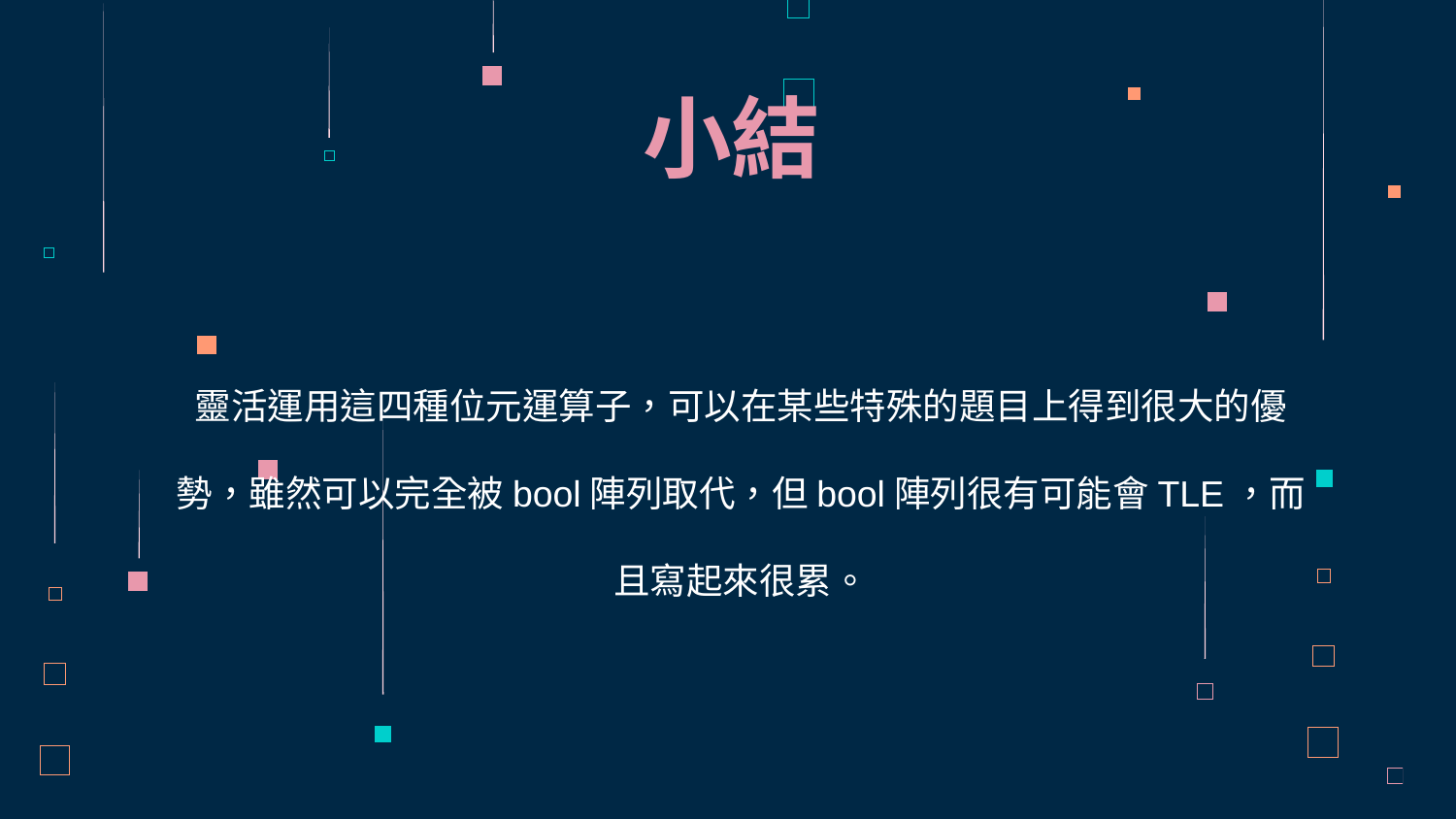

# 小結
靈活運用這四種位元運算子，可以在某些特殊的題目上得到很大的優勢，雖然可以完全被bool陣列取代，但bool陣列很有可能會TLE，而且寫起來很累。